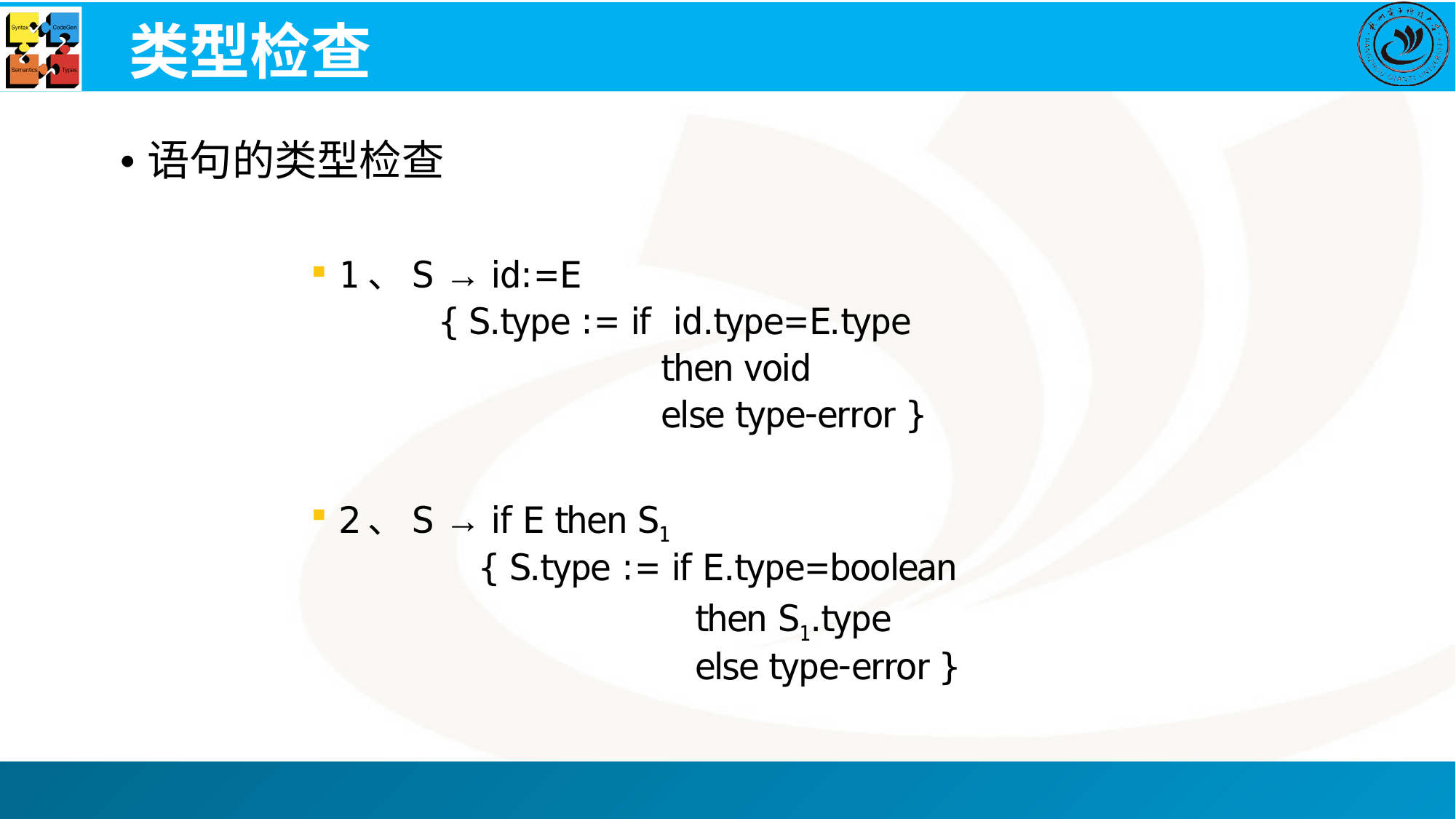

# 类型检查
语句的类型检查
1、S → id:=E
	         { S.type := if  id.type=E.type
                               then void
                               else type-error }
2、S → if E then S1
               { S.type := if E.type=boolean
                                  then S1.type
                                  else type-error }
9